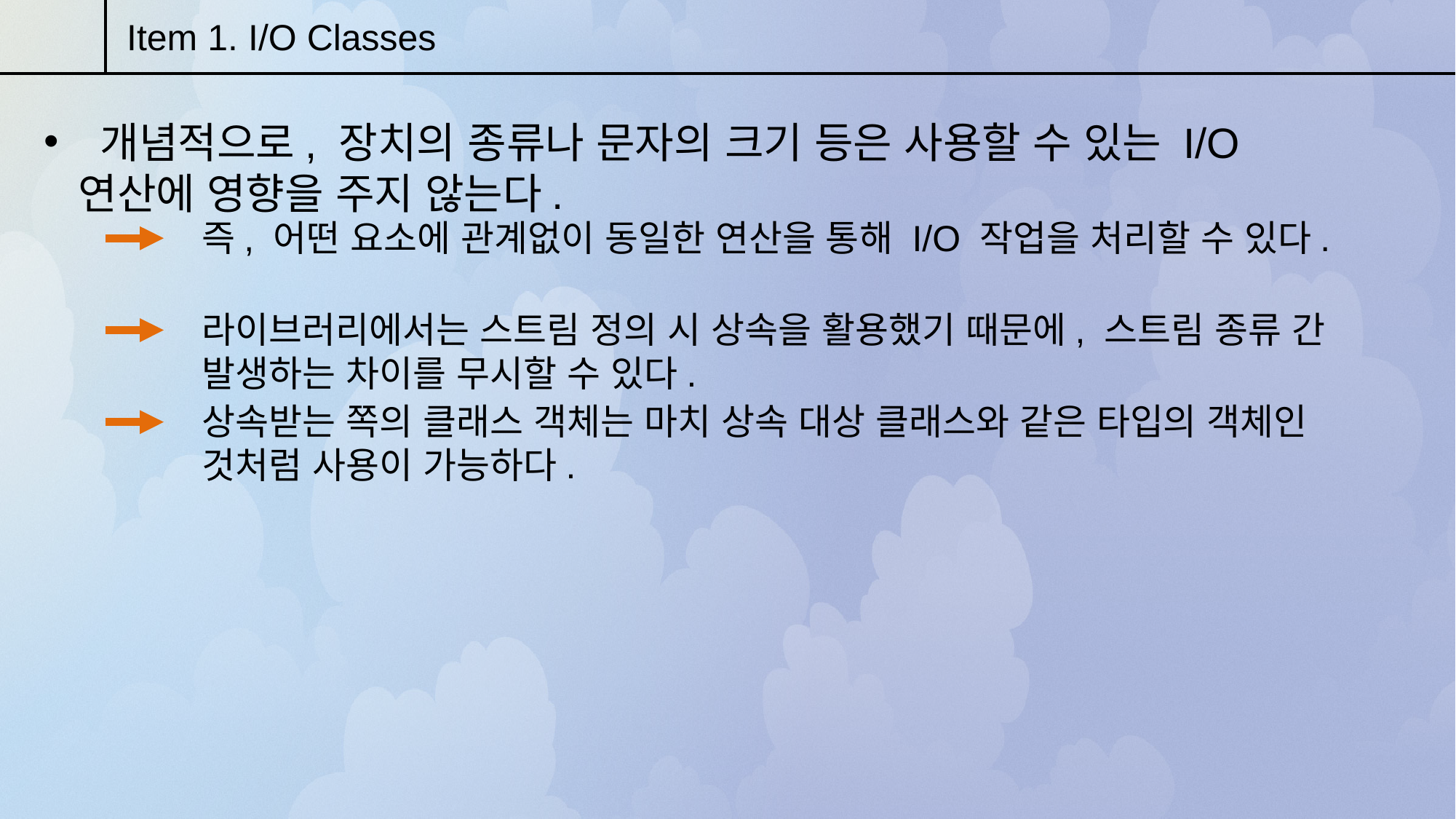

Item 1. I/O Classes
 개념적으로, 장치의 종류나 문자의 크기 등은 사용할 수 있는 I/O 연산에 영향을 주지 않는다.
즉, 어떤 요소에 관계없이 동일한 연산을 통해 I/O 작업을 처리할 수 있다.
라이브러리에서는 스트림 정의 시 상속을 활용했기 때문에, 스트림 종류 간 발생하는 차이를 무시할 수 있다.
상속받는 쪽의 클래스 객체는 마치 상속 대상 클래스와 같은 타입의 객체인 것처럼 사용이 가능하다.